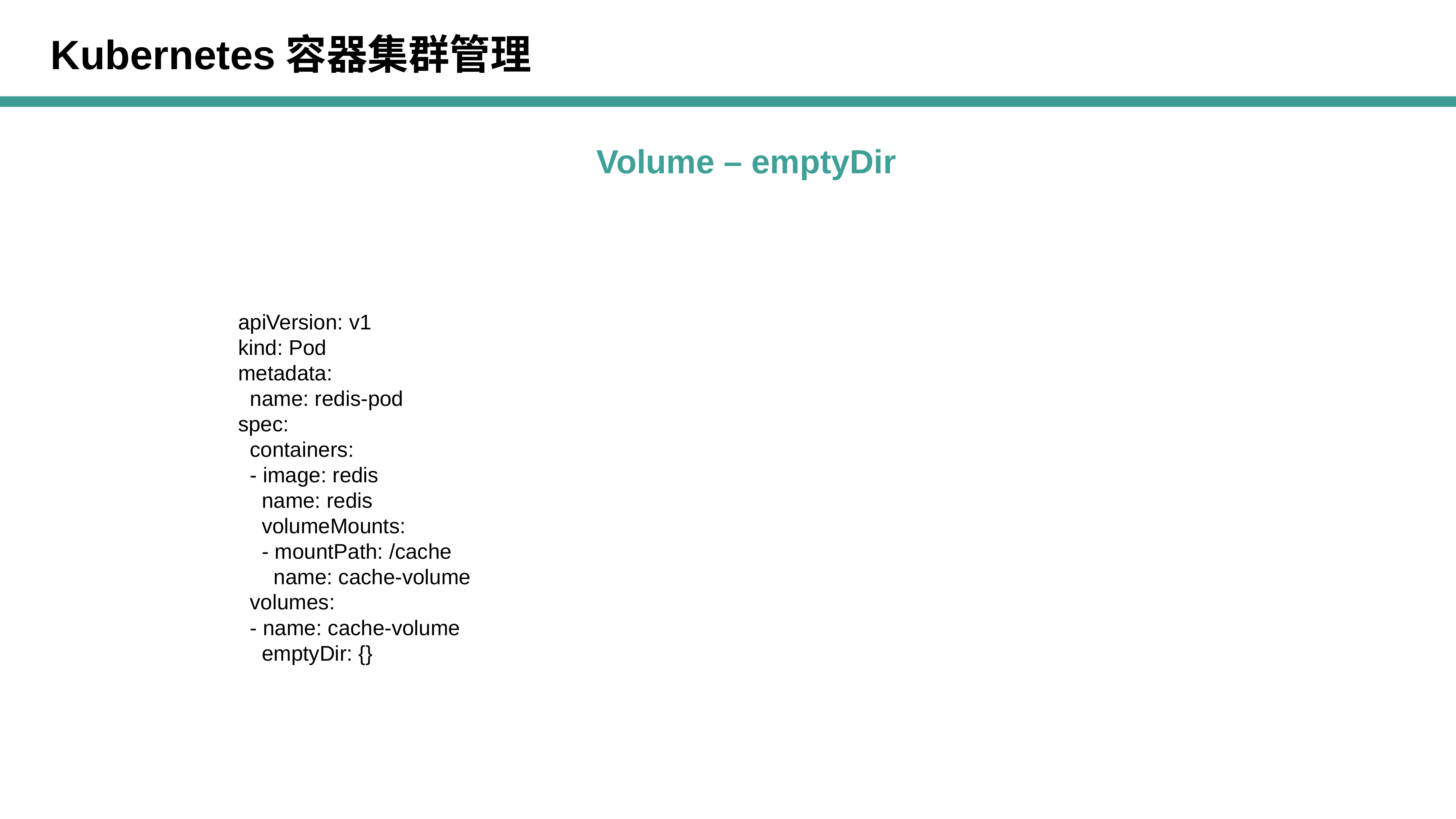

Kubernetes容器集群管理

Volume – emptyDir
apiVersion: v1
kind: Pod
metadata:
  name: redis-pod
spec:
  containers:
  - image: redis
    name: redis
    volumeMounts:
    - mountPath: /cache
      name: cache-volume
  volumes:
  - name: cache-volume
    emptyDir: {}